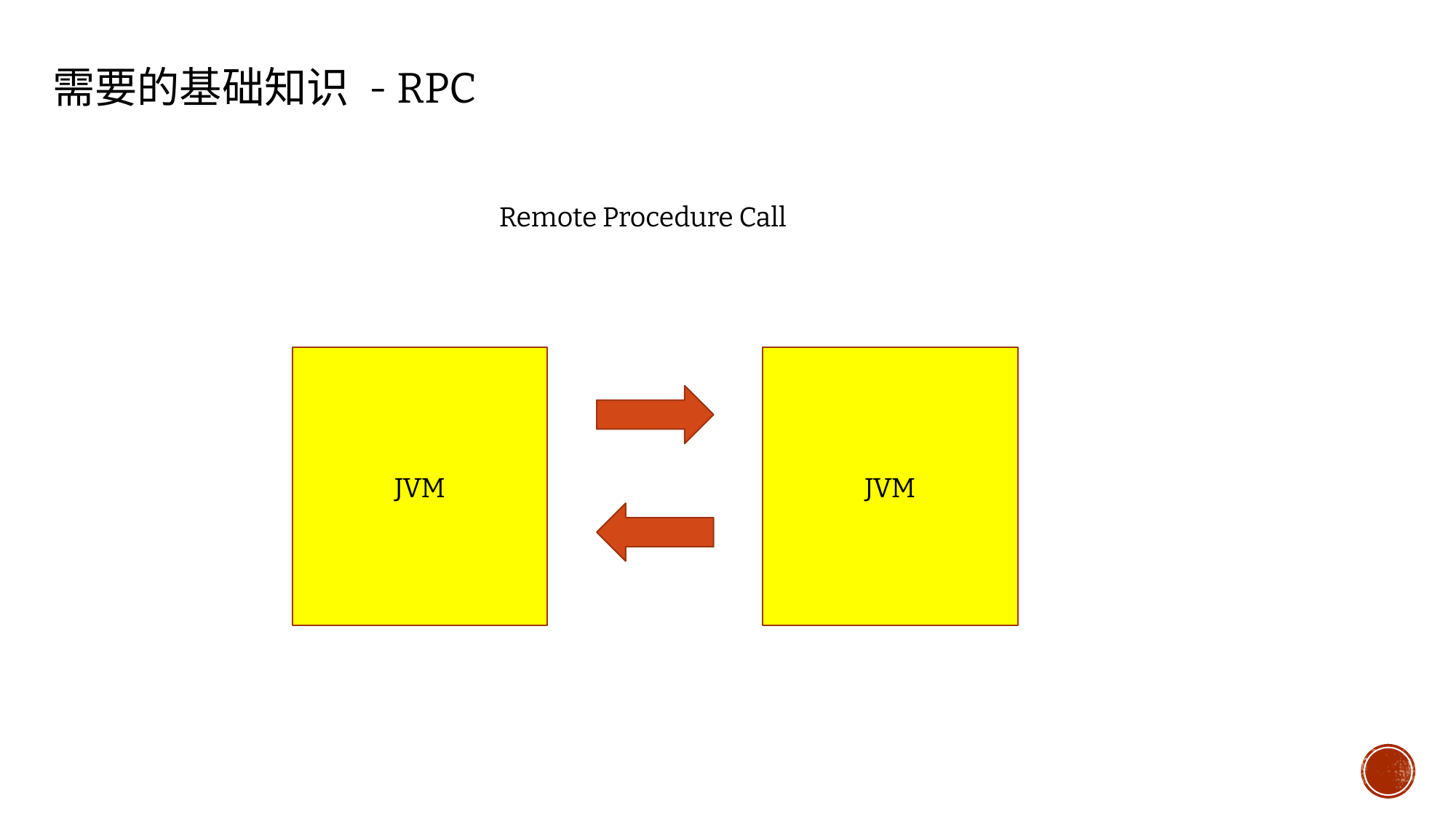

需要的基础知识 - RPC
Remote Procedure Call
JVM
JVM